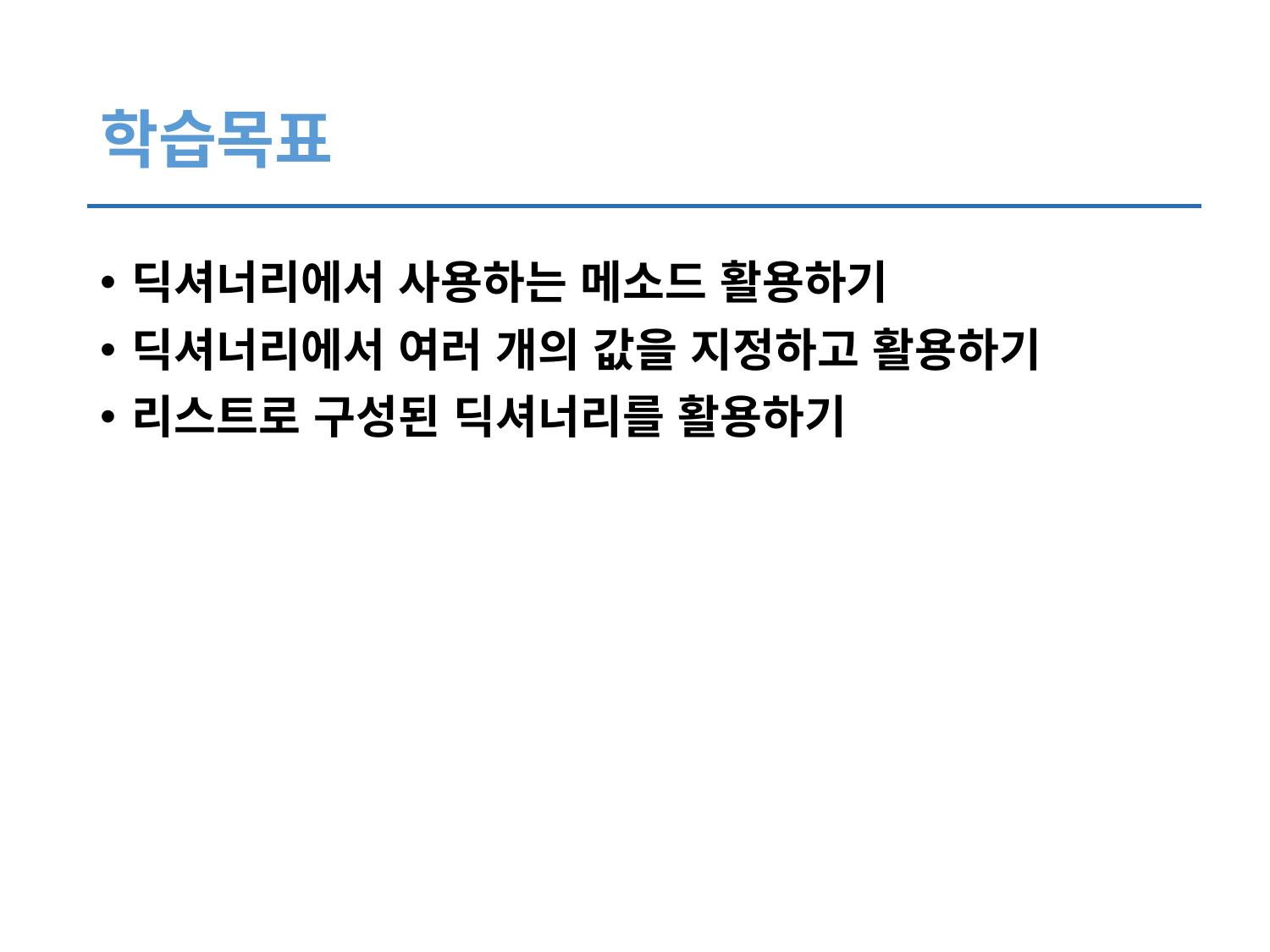

# 학습목표
딕셔너리에서 사용하는 메소드 활용하기
딕셔너리에서 여러 개의 값을 지정하고 활용하기
리스트로 구성된 딕셔너리를 활용하기